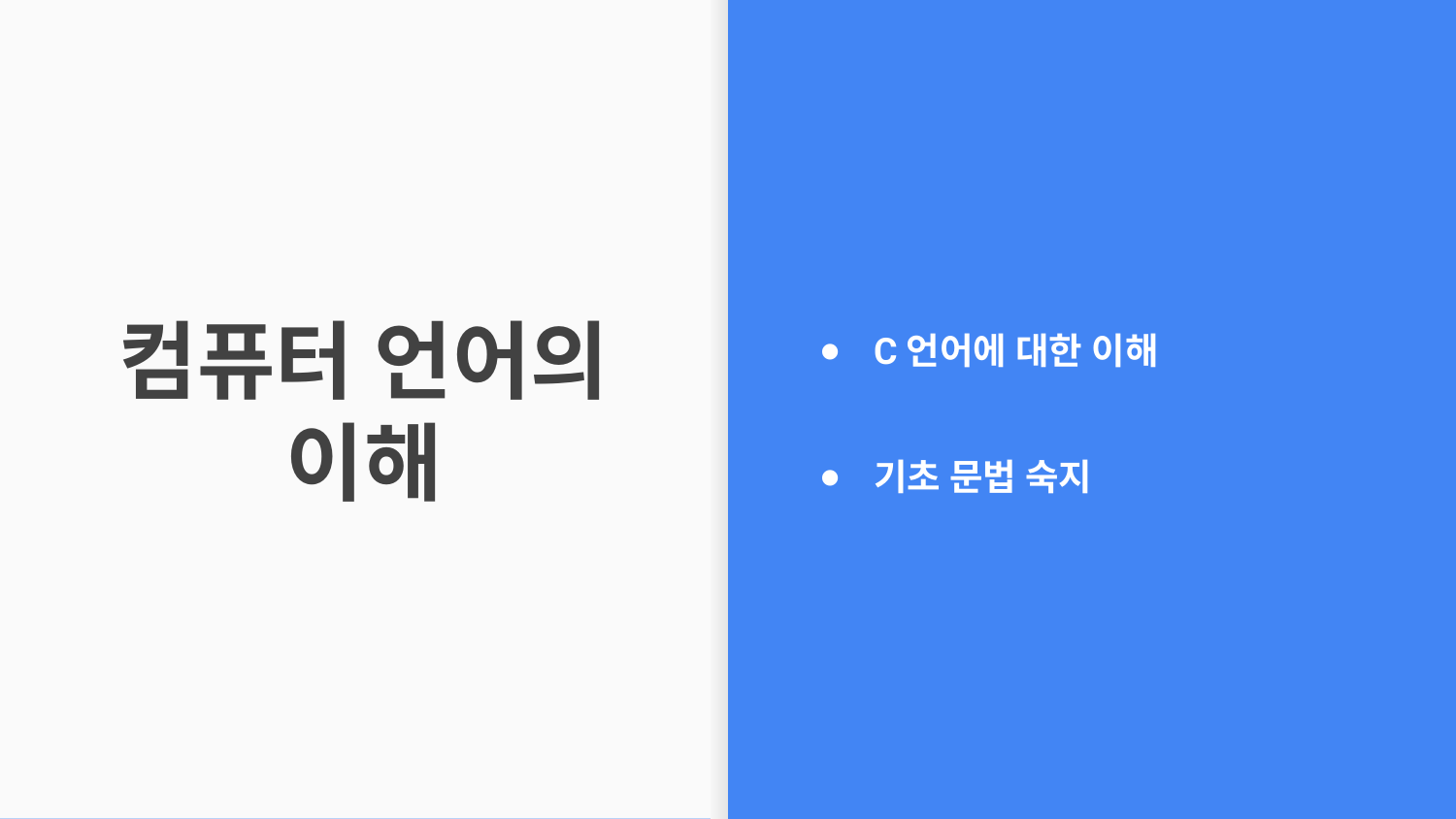

C언어에 대한 이해
기초 문법 숙지
# 컴퓨터 언어의 이해